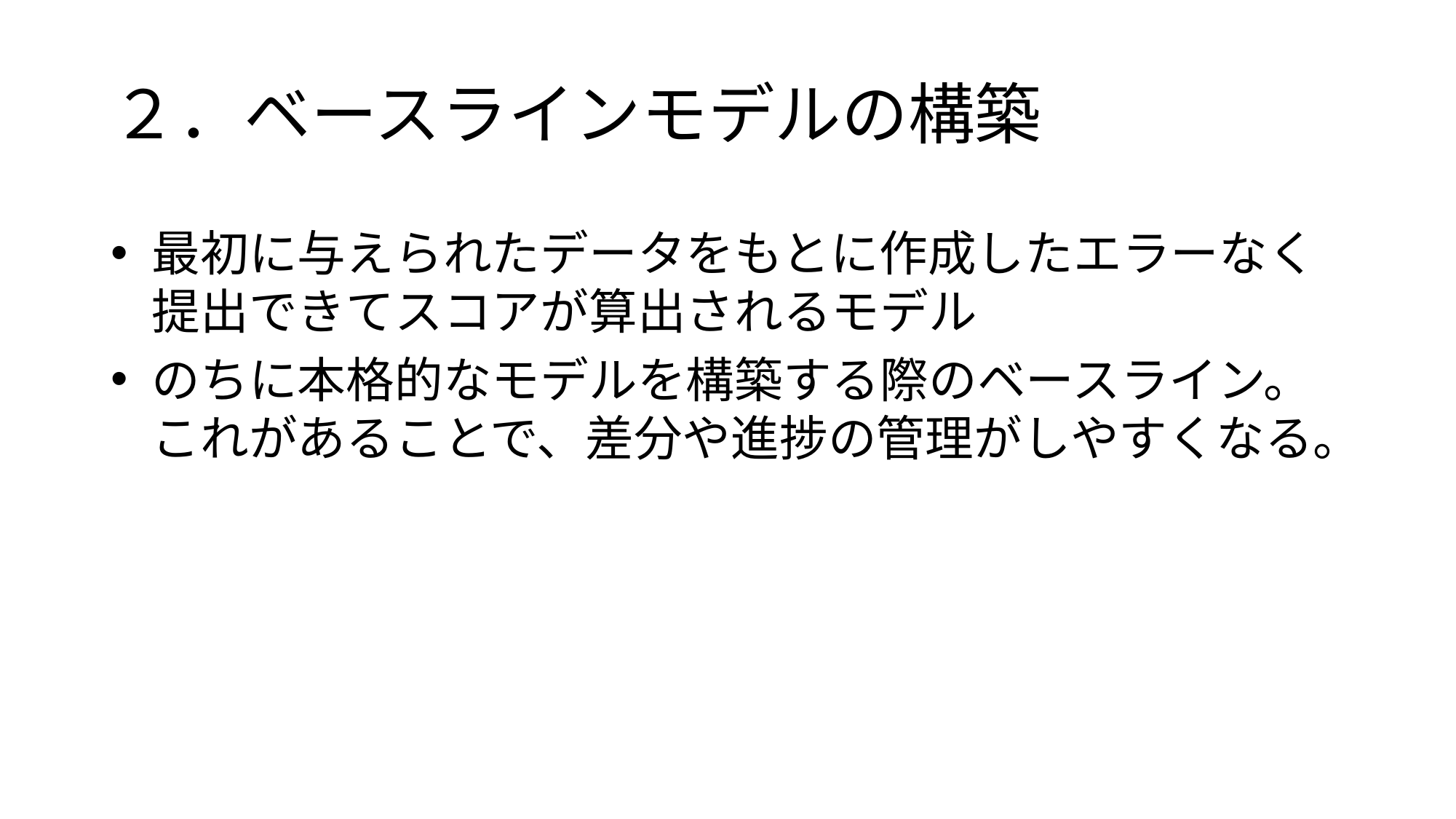

# ２．ベースラインモデルの構築
最初に与えられたデータをもとに作成したエラーなく提出できてスコアが算出されるモデル
のちに本格的なモデルを構築する際のベースライン。これがあることで、差分や進捗の管理がしやすくなる。